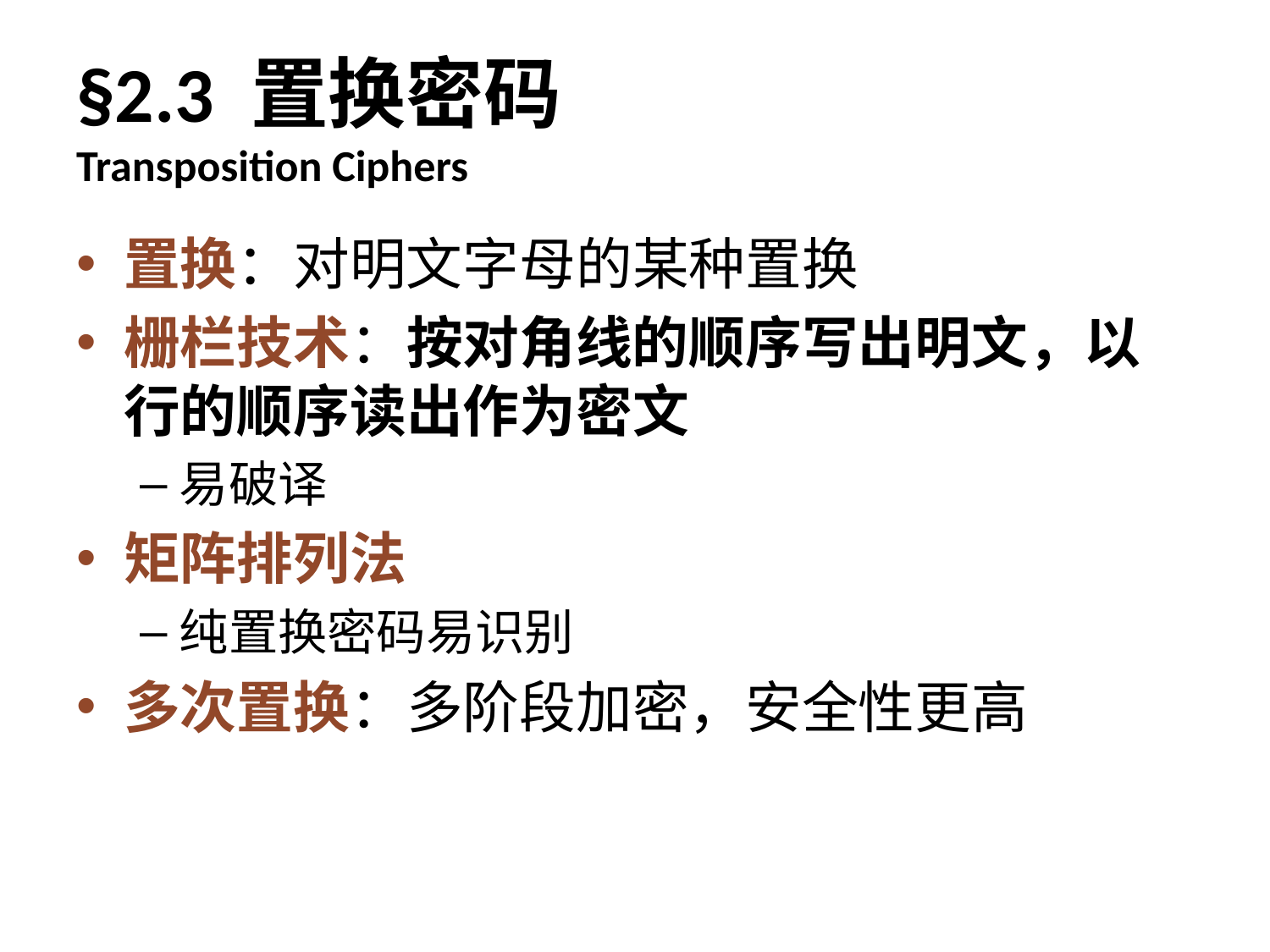

# §2.3 置换密码 Transposition Ciphers
置换：对明文字母的某种置换
栅栏技术：按对角线的顺序写出明文，以行的顺序读出作为密文
易破译
矩阵排列法
纯置换密码易识别
多次置换：多阶段加密，安全性更高